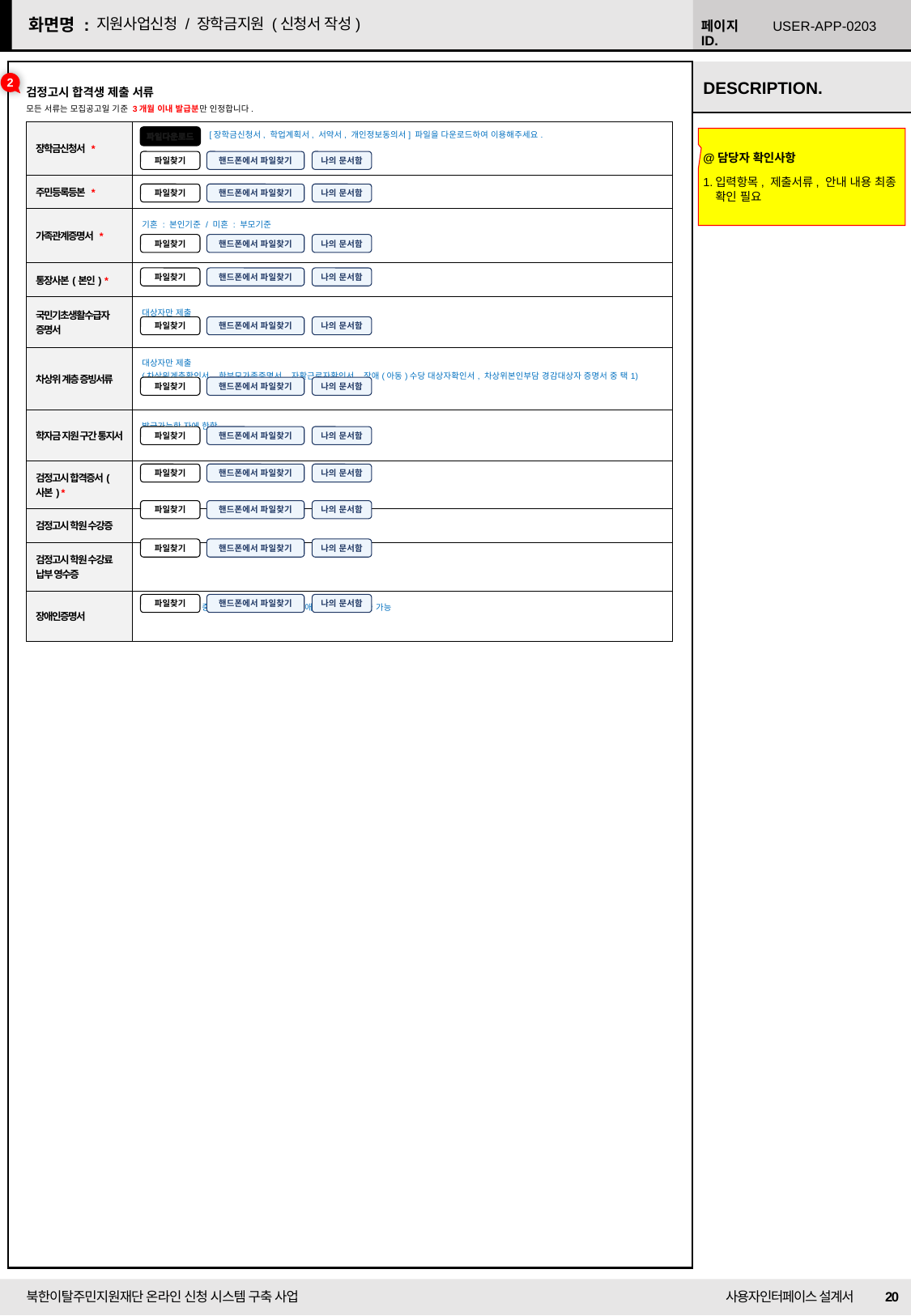

지원사업신청 / 장학금지원 (신청서 작성)
USER-APP-0203
2
검정고시 합격생 제출 서류
모든 서류는 모집공고일 기준 3개월 이내 발급분만 인정합니다.
| 장학금신청서 \* |  |
| --- | --- |
| 주민등록등본 \* |  |
| 가족관계증명서 \* | 기혼 : 본인기준 / 미혼 : 부모기준 |
| 통장사본(본인) \* |  |
| 국민기초생활수급자 증명서 | 대상자만 제출 |
| 차상위 계층 증빙서류 | 대상자만 제출 (차상위계층확인서, 한부모가족증명서, 자활근로자확인서, 장애(아동)수당 대상자확인서, 차상위본인부담 경감대상자 증명서 중 택1) |
| 학자금 지원 구간 통지서 | 발급가능한 자에 한함 |
| 검정고시 합격증서(사본) \* |  |
| 검정고시 학원 수강증 |  |
| 검정고시 학원 수강료 납부 영수증 |  |
| 장애인증명서 | 산정특례 대상인 중증환자는 소득법세 상 「장애인 증명서」 제출 가능 |
[장학금신청서, 학업계획서, 서약서, 개인정보동의서] 파일을 다운로드하여 이용해주세요.
파일다운로드
@담당자 확인사항
입력항목, 제출서류, 안내 내용 최종 확인 필요
파일찾기
핸드폰에서 파일찾기
나의 문서함
파일찾기
핸드폰에서 파일찾기
나의 문서함
파일찾기
핸드폰에서 파일찾기
나의 문서함
파일찾기
핸드폰에서 파일찾기
나의 문서함
파일찾기
핸드폰에서 파일찾기
나의 문서함
파일찾기
핸드폰에서 파일찾기
나의 문서함
파일찾기
핸드폰에서 파일찾기
나의 문서함
파일찾기
핸드폰에서 파일찾기
나의 문서함
파일찾기
핸드폰에서 파일찾기
나의 문서함
파일찾기
핸드폰에서 파일찾기
나의 문서함
파일찾기
핸드폰에서 파일찾기
나의 문서함
20